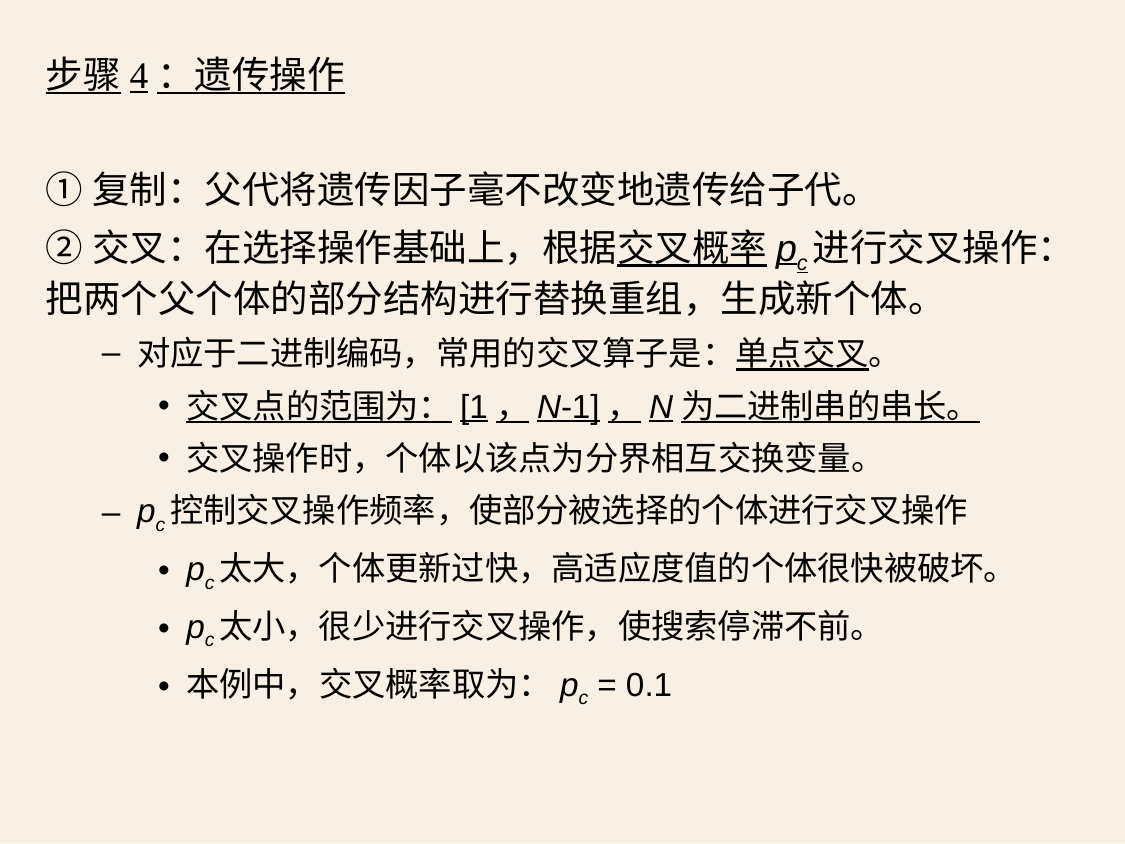

步骤4：遗传操作

①复制：父代将遗传因子毫不改变地遗传给子代。
②交叉：在选择操作基础上，根据交叉概率pc进行交叉操作：把两个父个体的部分结构进行替换重组，生成新个体。
对应于二进制编码，常用的交叉算子是：单点交叉。
交叉点的范围为：[1，N-1]，N为二进制串的串长。
交叉操作时，个体以该点为分界相互交换变量。
pc控制交叉操作频率，使部分被选择的个体进行交叉操作
pc太大，个体更新过快，高适应度值的个体很快被破坏。
pc太小，很少进行交叉操作，使搜索停滞不前。
本例中，交叉概率取为：pc = 0.1